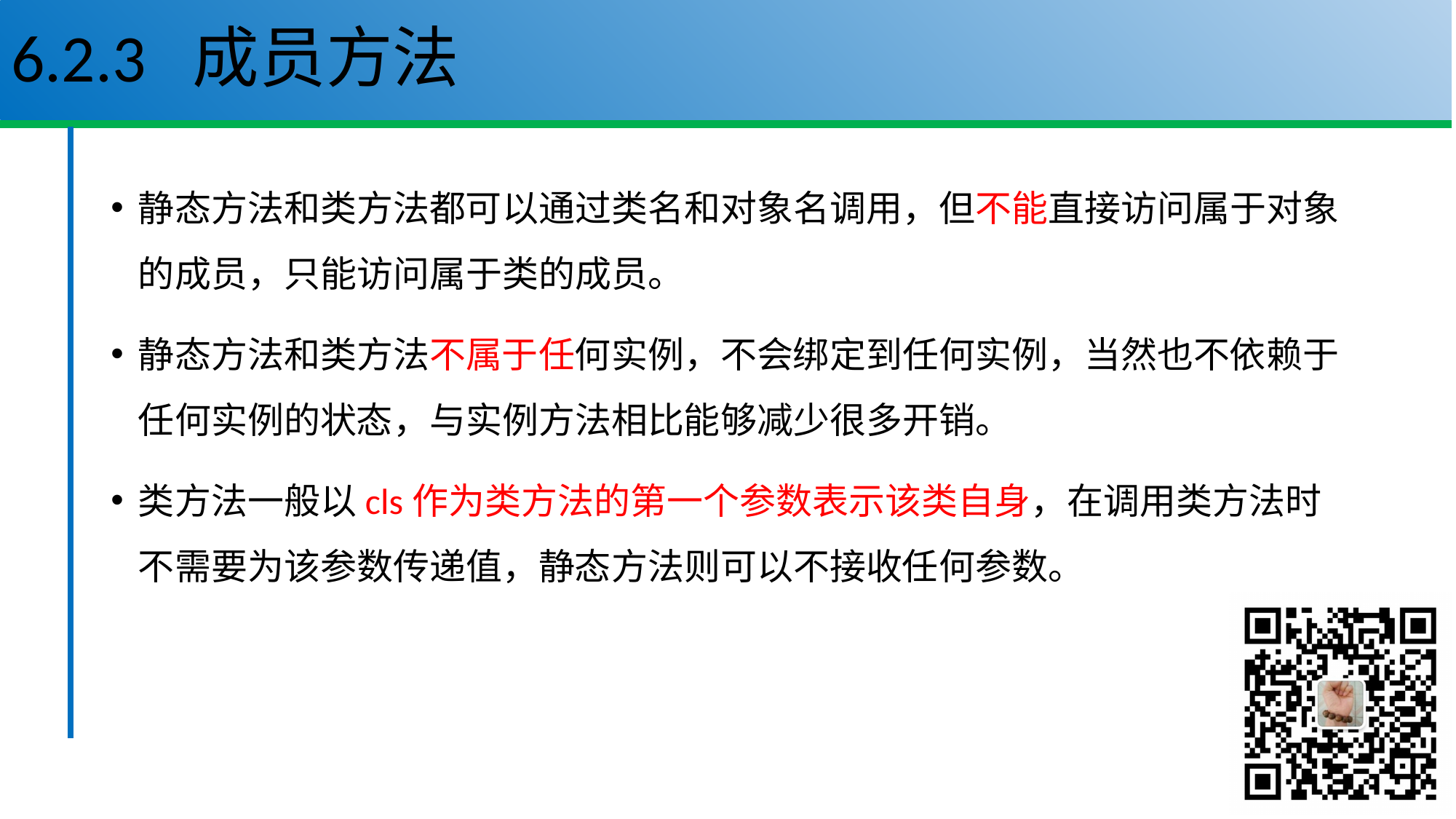

# 6.2.3  成员方法
静态方法和类方法都可以通过类名和对象名调用，但不能直接访问属于对象的成员，只能访问属于类的成员。
静态方法和类方法不属于任何实例，不会绑定到任何实例，当然也不依赖于任何实例的状态，与实例方法相比能够减少很多开销。
类方法一般以cls作为类方法的第一个参数表示该类自身，在调用类方法时不需要为该参数传递值，静态方法则可以不接收任何参数。
14